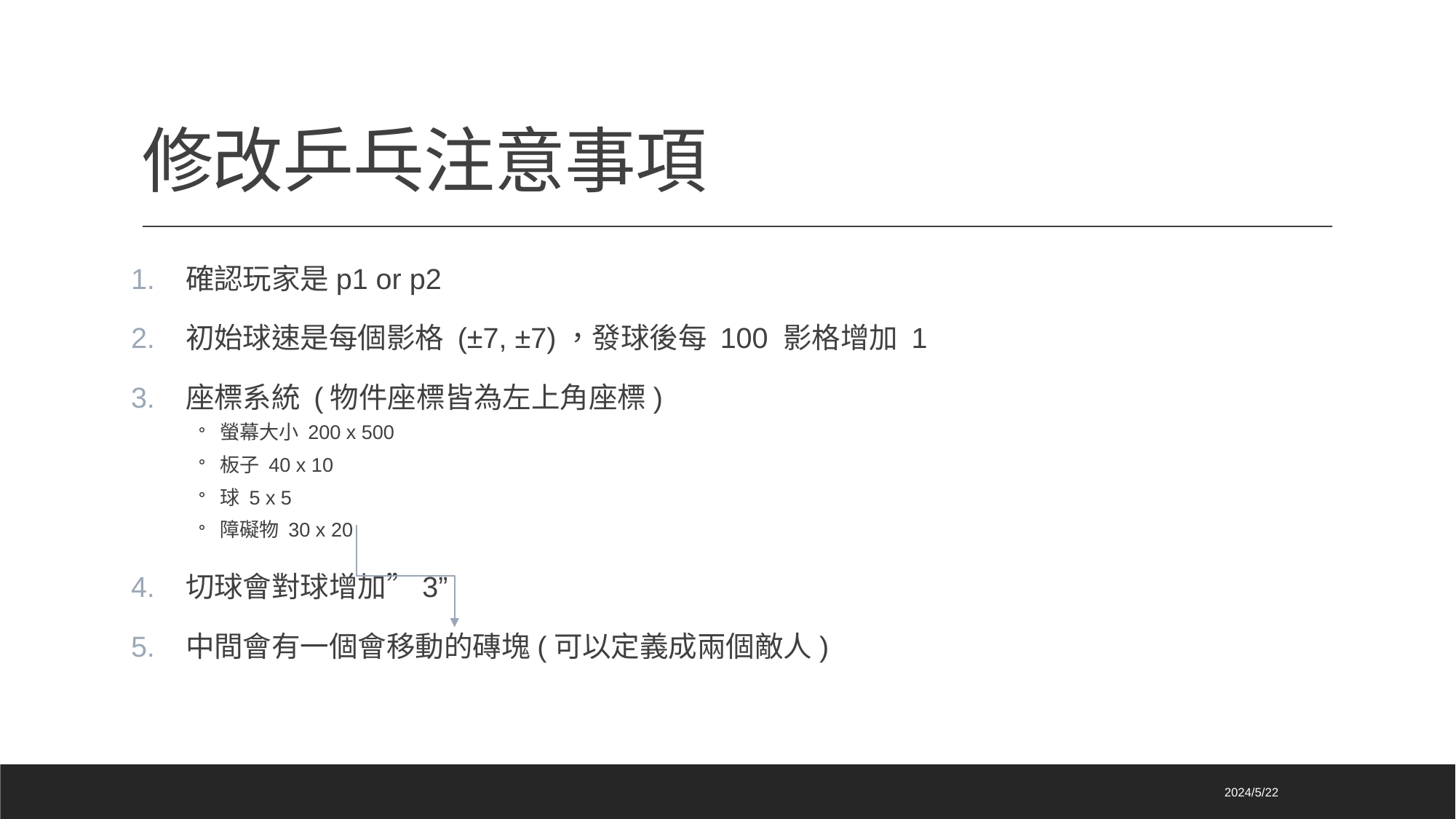

# 修改乒乓注意事項
確認玩家是p1 or p2
初始球速是每個影格 (±7, ±7)，發球後每 100 影格增加 1
座標系統 (物件座標皆為左上角座標)
螢幕大小 200 x 500
板子 40 x 10
球 5 x 5
障礙物 30 x 20
切球會對球增加”3”
中間會有一個會移動的磚塊(可以定義成兩個敵人)

2024/5/22